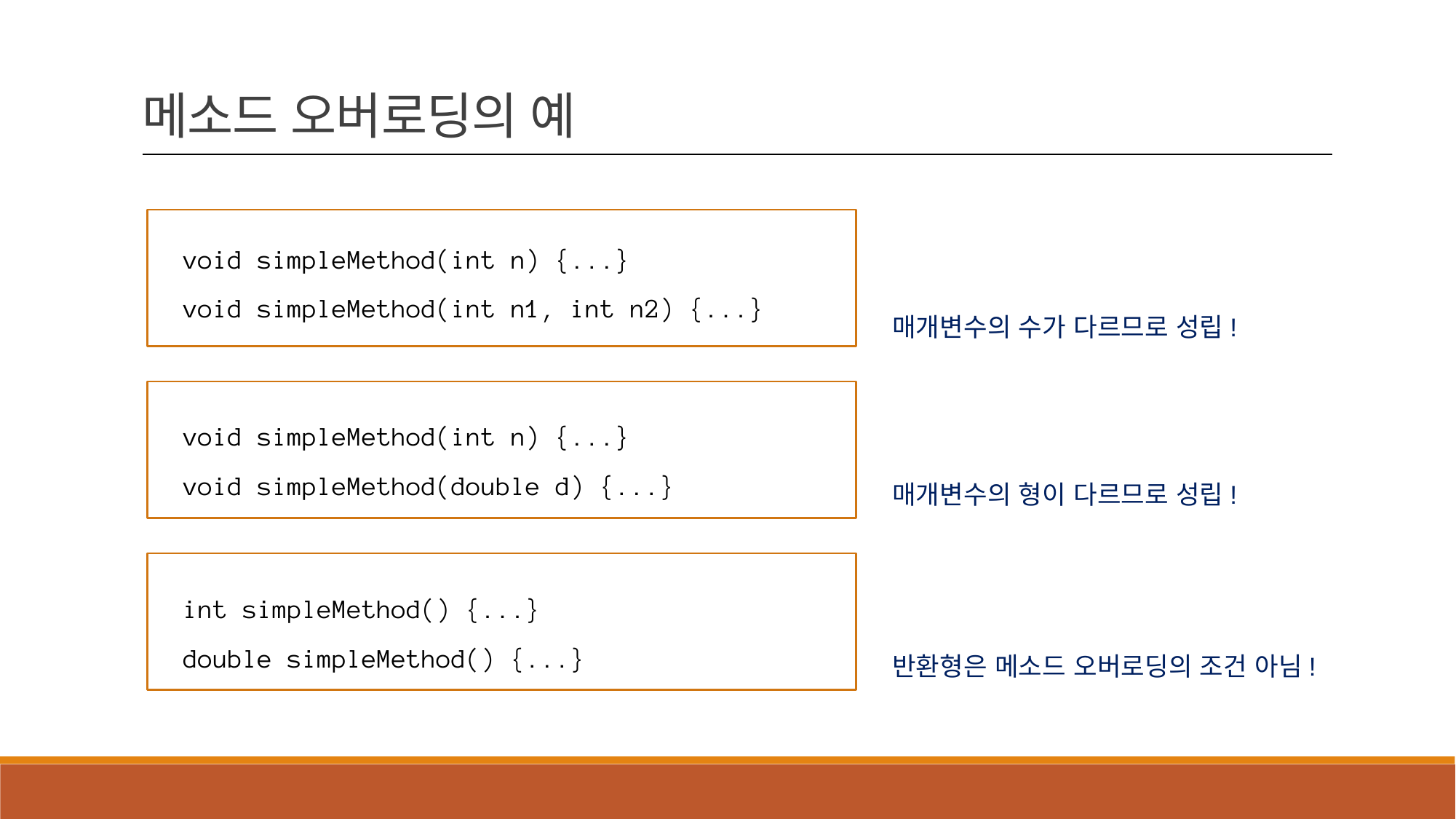

메소드 오버로딩의 예

void simpleMethod(int n) {...}
void simpleMethod(int n1, int n2) {...}
매개변수의 수가 다르므로 성립!

void simpleMethod(int n) {...}
void simpleMethod(double d) {...}
매개변수의 형이 다르므로 성립!

int simpleMethod() {...}
double simpleMethod() {...}
반환형은 메소드 오버로딩의 조건 아님!